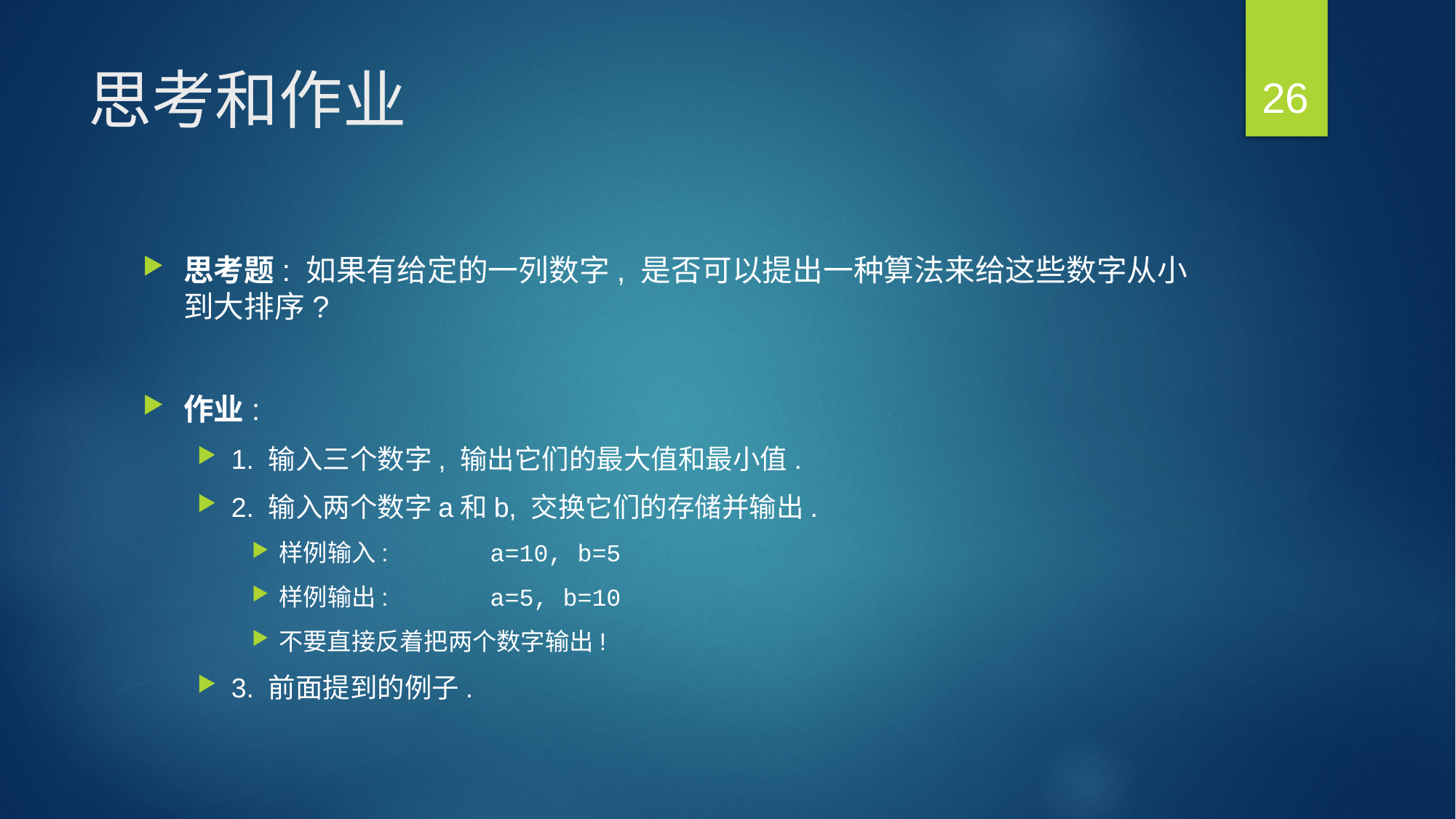

26
# 思考和作业
思考题: 如果有给定的一列数字, 是否可以提出一种算法来给这些数字从小到大排序?

作业:
1. 输入三个数字, 输出它们的最大值和最小值.
2. 输入两个数字a和b, 交换它们的存储并输出.
样例输入:       a=10, b=5
样例输出:       a=5, b=10
不要直接反着把两个数字输出!
3. 前面提到的例子.